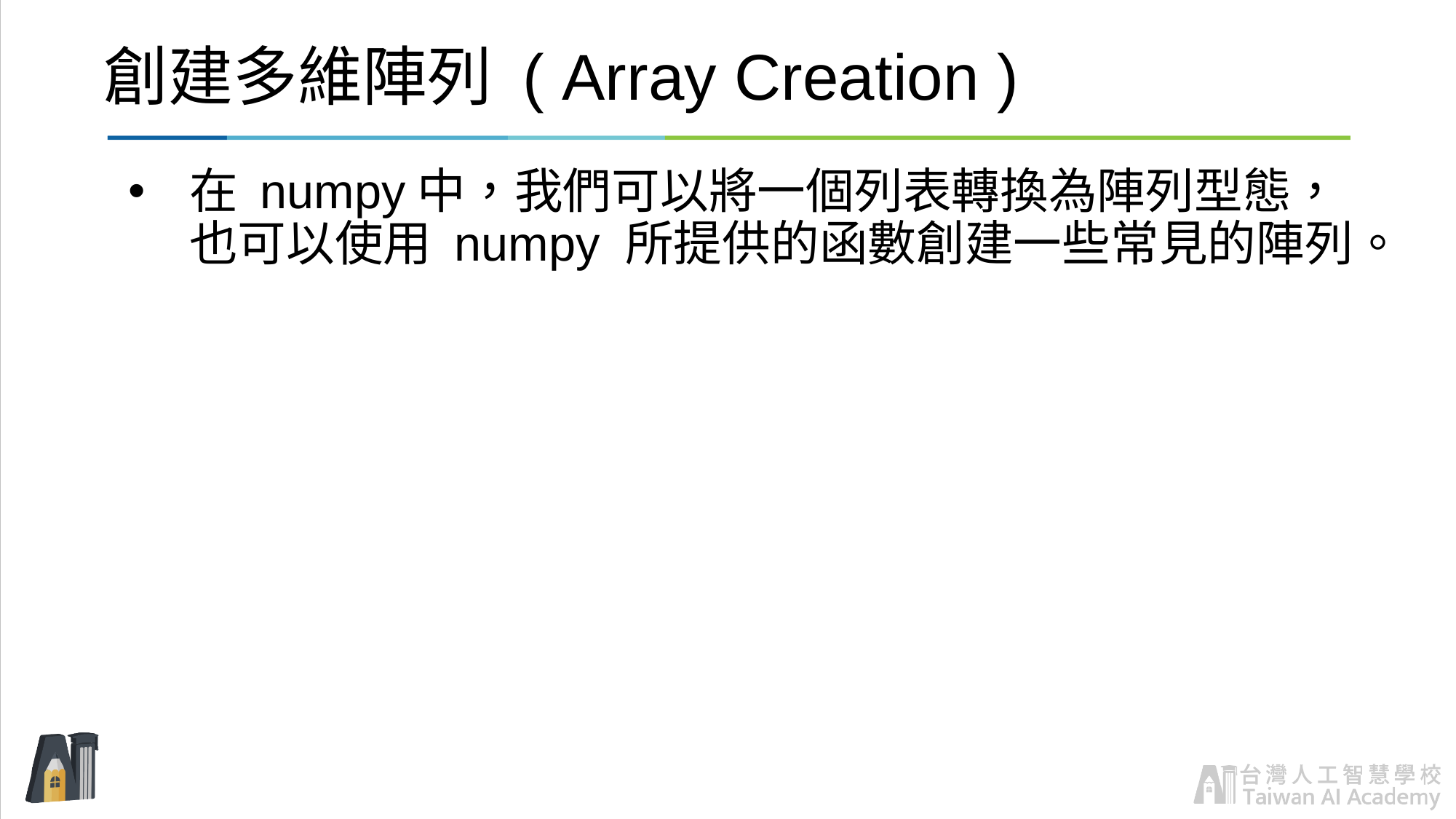

# 創建多維陣列 ( Array Creation )
在 numpy中，我們可以將一個列表轉換為陣列型態，也可以使用 numpy 所提供的函數創建一些常見的陣列。